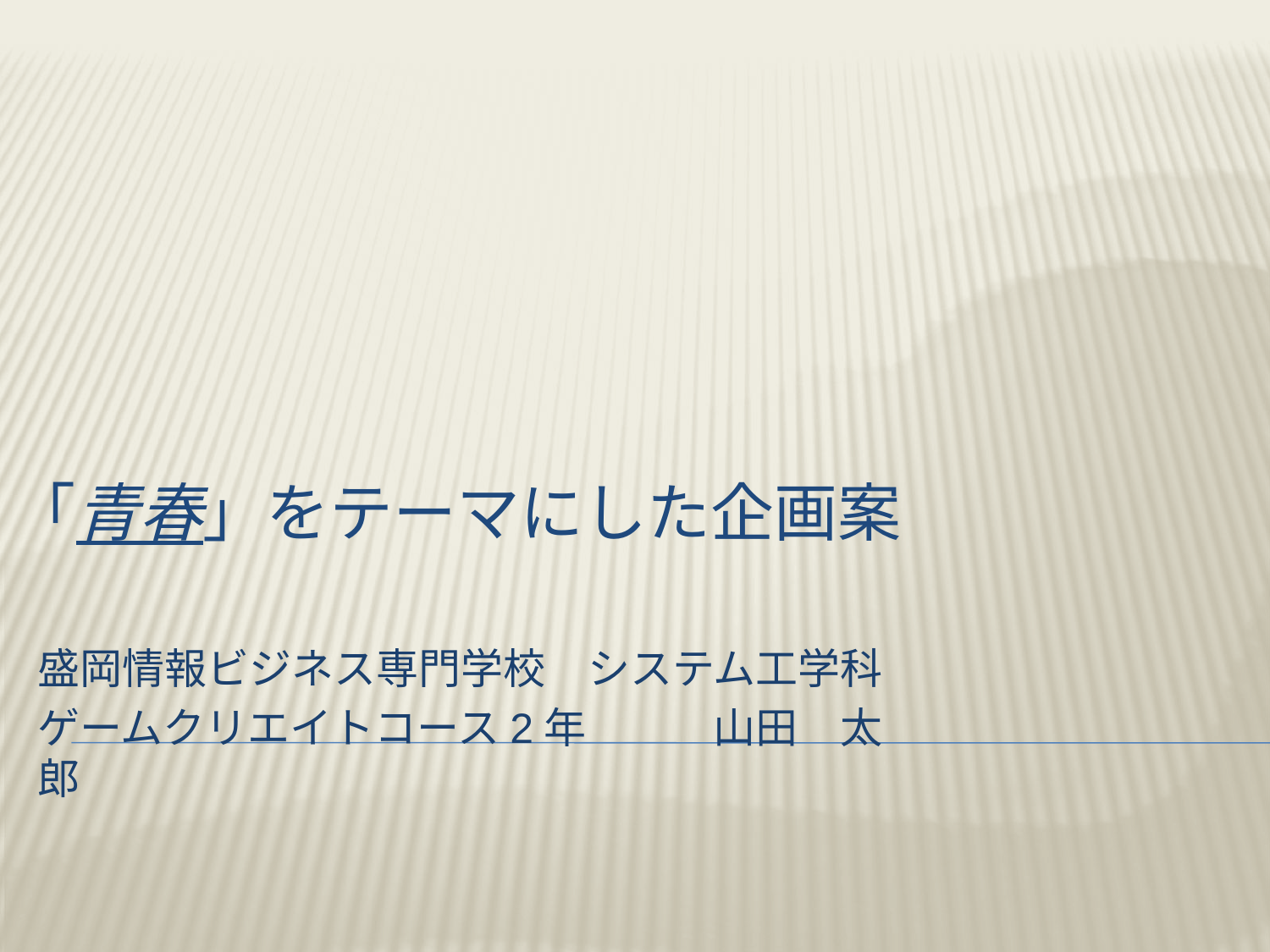

# 「青春」をテーマにした企画案
盛岡情報ビジネス専門学校　システム工学科
ゲームクリエイトコース2年　　　山田　太郎